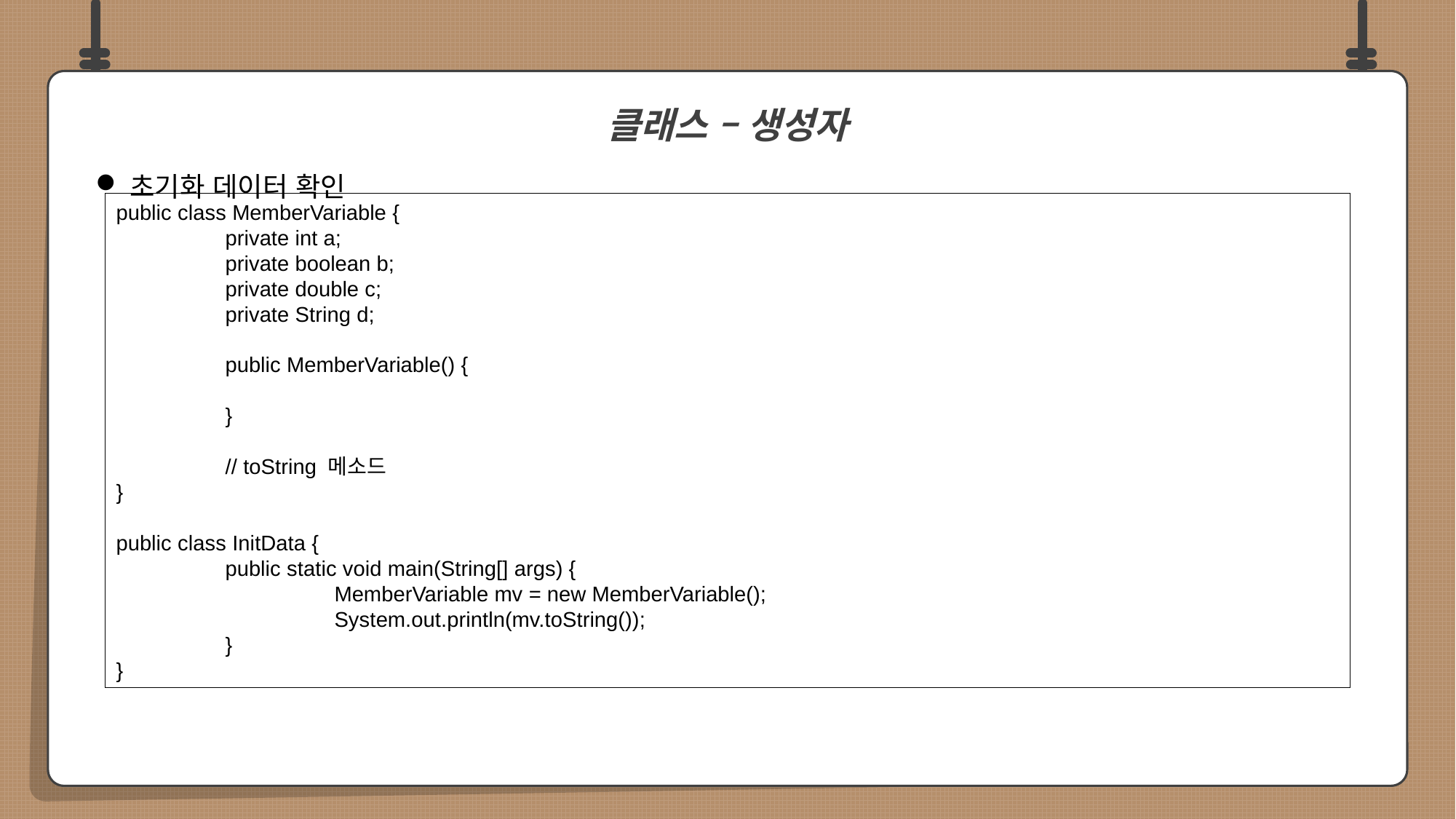

초기화 데이터 확인

클래스 – 생성자

public class MemberVariable {
	private int a;
	private boolean b;
	private double c;
	private String d;

	public MemberVariable() {

	}

	// toString 메소드
}

public class InitData {
	public static void main(String[] args) {
		MemberVariable mv = new MemberVariable();
		System.out.println(mv.toString());
	}
}